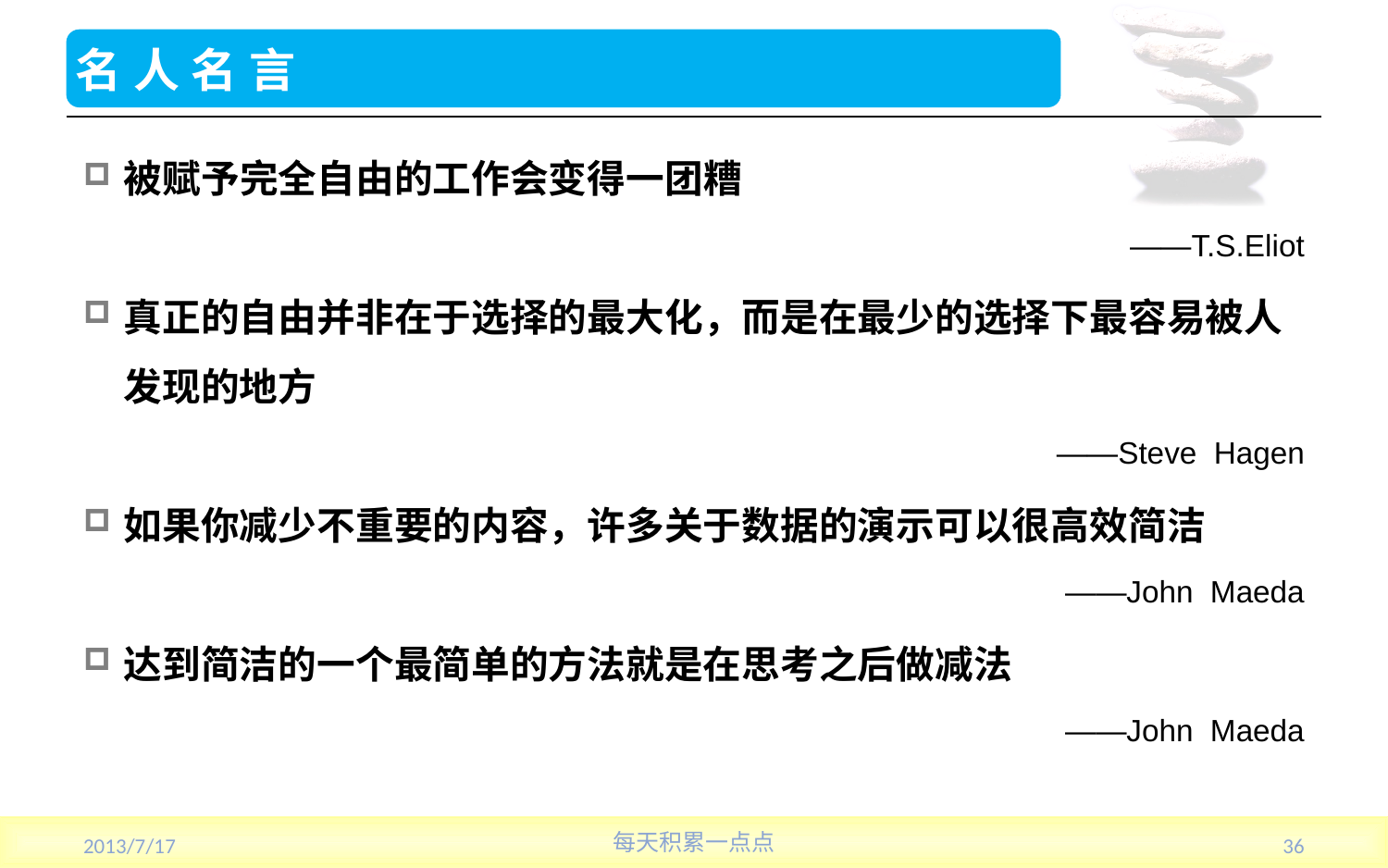

# 名人名言
被赋予完全自由的工作会变得一团糟
——T.S.Eliot
真正的自由并非在于选择的最大化，而是在最少的选择下最容易被人发现的地方
——Steve  Hagen
如果你减少不重要的内容，许多关于数据的演示可以很高效简洁
——John  Maeda
达到简洁的一个最简单的方法就是在思考之后做减法
——John  Maeda

2013/7/17
每天积累一点点
36